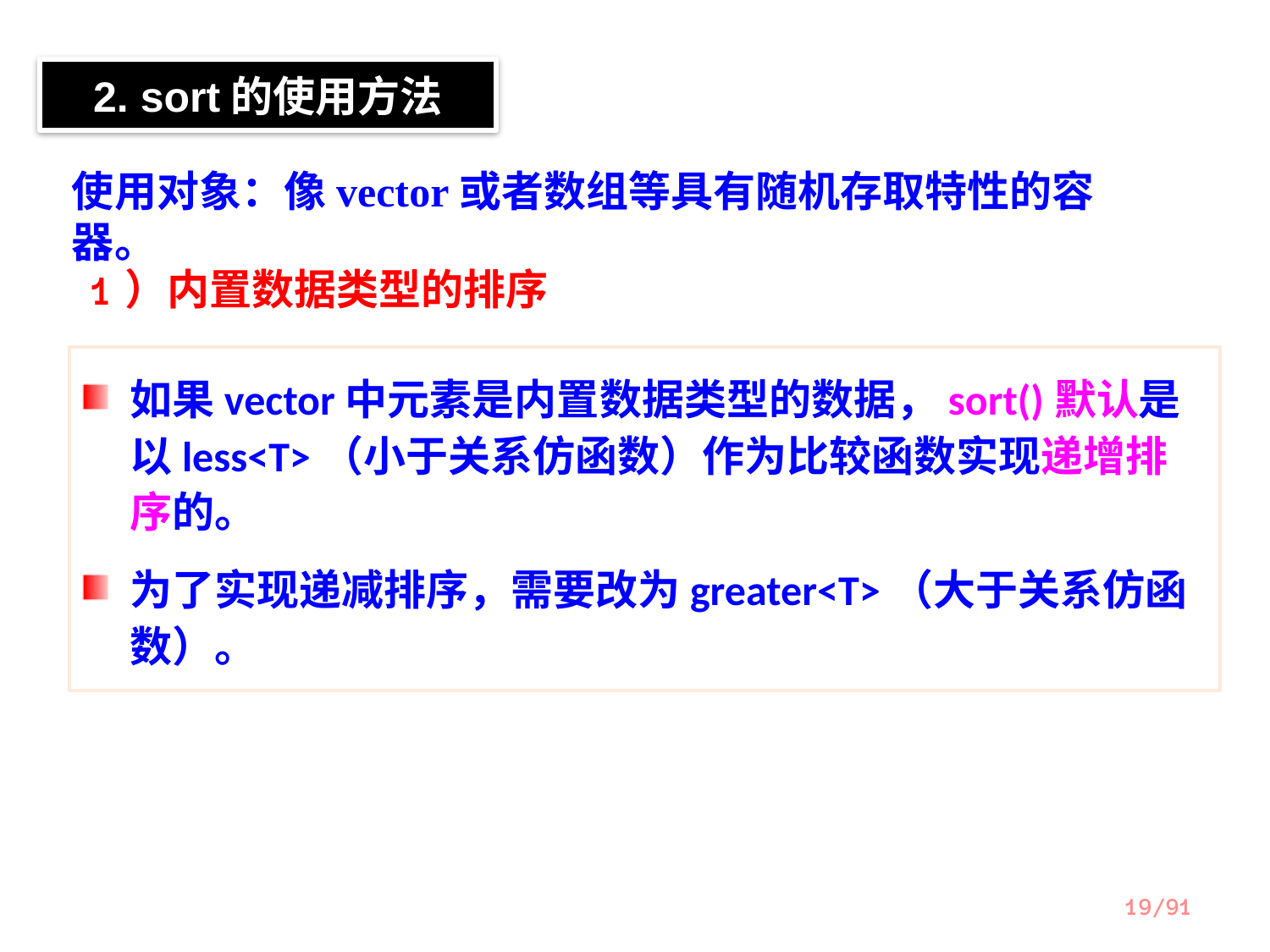

2. sort的使用方法
使用对象：像vector或者数组等具有随机存取特性的容器。
1）内置数据类型的排序
如果vector中元素是内置数据类型的数据，sort()默认是以less<T>（小于关系仿函数）作为比较函数实现递增排序的。
为了实现递减排序，需要改为greater<T>（大于关系仿函数）。
19/91